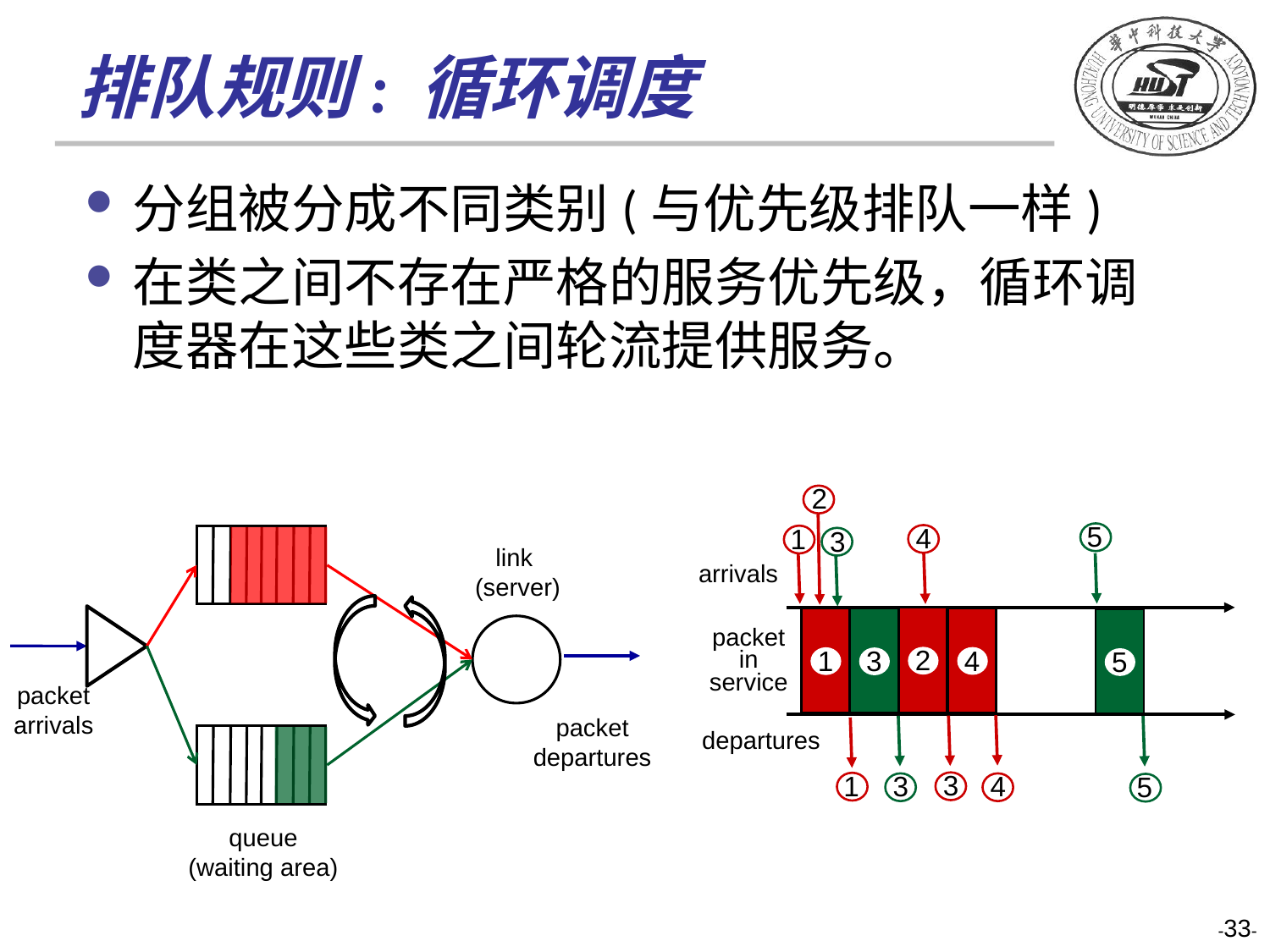

排队规则: 循环调度
分组被分成不同类别(与优先级排队一样)
在类之间不存在严格的服务优先级，循环调度器在这些类之间轮流提供服务。

2

5

4

1

3

arrivals

2

4

1

3

5

packet in service
4

3

5

1

departures
3

link
 (server)

packet
arrivals
packet
departures

queue
(waiting area)
-33-